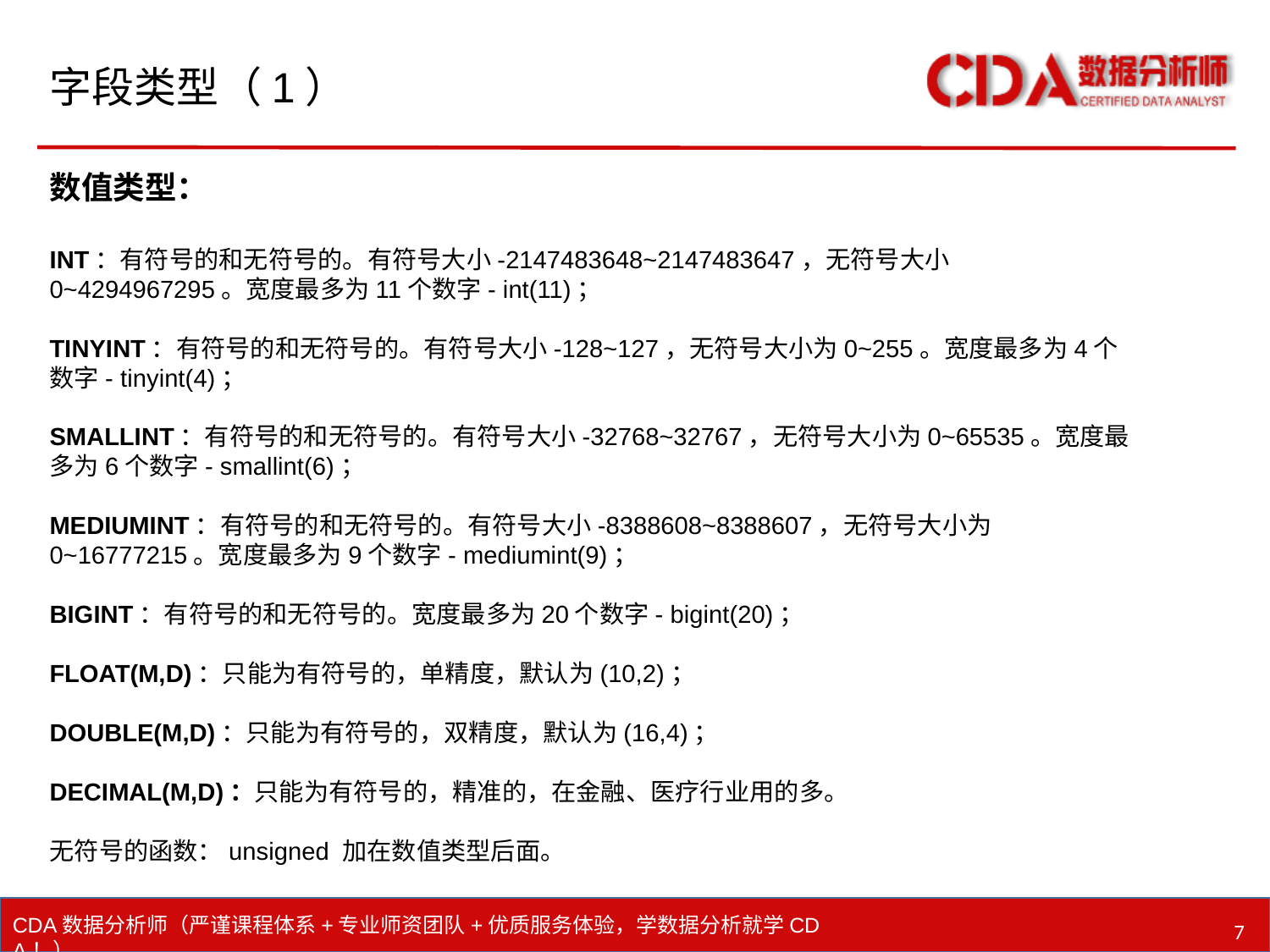

# 字段类型（1）
数值类型：

INT：有符号的和无符号的。有符号大小-2147483648~2147483647，无符号大小0~4294967295。宽度最多为11个数字- int(11)；

TINYINT：有符号的和无符号的。有符号大小-128~127，无符号大小为0~255。宽度最多为4个数字- tinyint(4)；

SMALLINT：有符号的和无符号的。有符号大小-32768~32767，无符号大小为0~65535。宽度最多为6个数字- smallint(6)；

MEDIUMINT：有符号的和无符号的。有符号大小-8388608~8388607，无符号大小为0~16777215。宽度最多为9个数字- mediumint(9)；

BIGINT：有符号的和无符号的。宽度最多为20个数字- bigint(20)；

FLOAT(M,D)：只能为有符号的，单精度，默认为(10,2)；

DOUBLE(M,D)：只能为有符号的，双精度，默认为(16,4)；

DECIMAL(M,D)：只能为有符号的，精准的，在金融、医疗行业用的多。

无符号的函数：unsigned 加在数值类型后面。

7